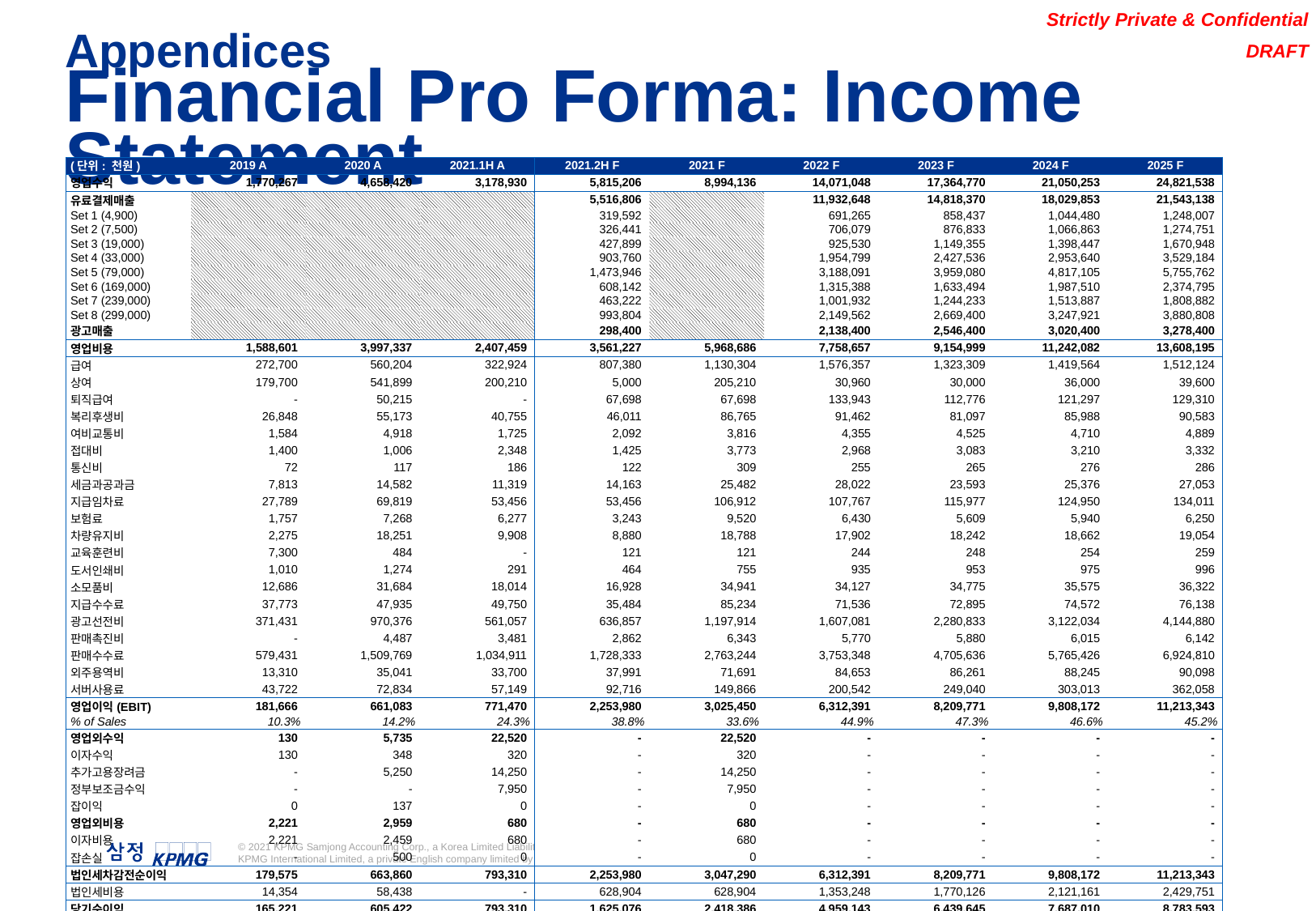

Appendices
Financial Pro Forma: Income Statement
| (단위: 천원) | 2019 A | 2020 A | 2021.1H A | 2021.2H F | 2021 F | 2022 F | 2023 F | 2024 F | 2025 F |
| --- | --- | --- | --- | --- | --- | --- | --- | --- | --- |
| 영업수익 | 1,770,267 | 4,658,420 | 3,178,930 | 5,815,206 | 8,994,136 | 14,071,048 | 17,364,770 | 21,050,253 | 24,821,538 |
| 유료결제매출 |  |  |  | 5,516,806 |  | 11,932,648 | 14,818,370 | 18,029,853 | 21,543,138 |
| Set 1 (4,900) |  |  |  | 319,592 |  | 691,265 | 858,437 | 1,044,480 | 1,248,007 |
| Set 2 (7,500) |  |  |  | 326,441 |  | 706,079 | 876,833 | 1,066,863 | 1,274,751 |
| Set 3 (19,000) |  |  |  | 427,899 |  | 925,530 | 1,149,355 | 1,398,447 | 1,670,948 |
| Set 4 (33,000) |  |  |  | 903,760 |  | 1,954,799 | 2,427,536 | 2,953,640 | 3,529,184 |
| Set 5 (79,000) |  |  |  | 1,473,946 |  | 3,188,091 | 3,959,080 | 4,817,105 | 5,755,762 |
| Set 6 (169,000) |  |  |  | 608,142 |  | 1,315,388 | 1,633,494 | 1,987,510 | 2,374,795 |
| Set 7 (239,000) |  |  |  | 463,222 |  | 1,001,932 | 1,244,233 | 1,513,887 | 1,808,882 |
| Set 8 (299,000) |  |  |  | 993,804 |  | 2,149,562 | 2,669,400 | 3,247,921 | 3,880,808 |
| 광고매출 |  |  |  | 298,400 |  | 2,138,400 | 2,546,400 | 3,020,400 | 3,278,400 |
| 영업비용 | 1,588,601 | 3,997,337 | 2,407,459 | 3,561,227 | 5,968,686 | 7,758,657 | 9,154,999 | 11,242,082 | 13,608,195 |
| 급여 | 272,700 | 560,204 | 322,924 | 807,380 | 1,130,304 | 1,576,357 | 1,323,309 | 1,419,564 | 1,512,124 |
| 상여 | 179,700 | 541,899 | 200,210 | 5,000 | 205,210 | 30,960 | 30,000 | 36,000 | 39,600 |
| 퇴직급여 | - | 50,215 | - | 67,698 | 67,698 | 133,943 | 112,776 | 121,297 | 129,310 |
| 복리후생비 | 26,848 | 55,173 | 40,755 | 46,011 | 86,765 | 91,462 | 81,097 | 85,988 | 90,583 |
| 여비교통비 | 1,584 | 4,918 | 1,725 | 2,092 | 3,816 | 4,355 | 4,525 | 4,710 | 4,889 |
| 접대비 | 1,400 | 1,006 | 2,348 | 1,425 | 3,773 | 2,968 | 3,083 | 3,210 | 3,332 |
| 통신비 | 72 | 117 | 186 | 122 | 309 | 255 | 265 | 276 | 286 |
| 세금과공과금 | 7,813 | 14,582 | 11,319 | 14,163 | 25,482 | 28,022 | 23,593 | 25,376 | 27,053 |
| 지급임차료 | 27,789 | 69,819 | 53,456 | 53,456 | 106,912 | 107,767 | 115,977 | 124,950 | 134,011 |
| 보험료 | 1,757 | 7,268 | 6,277 | 3,243 | 9,520 | 6,430 | 5,609 | 5,940 | 6,250 |
| 차량유지비 | 2,275 | 18,251 | 9,908 | 8,880 | 18,788 | 17,902 | 18,242 | 18,662 | 19,054 |
| 교육훈련비 | 7,300 | 484 | - | 121 | 121 | 244 | 248 | 254 | 259 |
| 도서인쇄비 | 1,010 | 1,274 | 291 | 464 | 755 | 935 | 953 | 975 | 996 |
| 소모품비 | 12,686 | 31,684 | 18,014 | 16,928 | 34,941 | 34,127 | 34,775 | 35,575 | 36,322 |
| 지급수수료 | 37,773 | 47,935 | 49,750 | 35,484 | 85,234 | 71,536 | 72,895 | 74,572 | 76,138 |
| 광고선전비 | 371,431 | 970,376 | 561,057 | 636,857 | 1,197,914 | 1,607,081 | 2,280,833 | 3,122,034 | 4,144,880 |
| 판매촉진비 | - | 4,487 | 3,481 | 2,862 | 6,343 | 5,770 | 5,880 | 6,015 | 6,142 |
| 판매수수료 | 579,431 | 1,509,769 | 1,034,911 | 1,728,333 | 2,763,244 | 3,753,348 | 4,705,636 | 5,765,426 | 6,924,810 |
| 외주용역비 | 13,310 | 35,041 | 33,700 | 37,991 | 71,691 | 84,653 | 86,261 | 88,245 | 90,098 |
| 서버사용료 | 43,722 | 72,834 | 57,149 | 92,716 | 149,866 | 200,542 | 249,040 | 303,013 | 362,058 |
| 영업이익(EBIT) | 181,666 | 661,083 | 771,470 | 2,253,980 | 3,025,450 | 6,312,391 | 8,209,771 | 9,808,172 | 11,213,343 |
| % of Sales | 10.3% | 14.2% | 24.3% | 38.8% | 33.6% | 44.9% | 47.3% | 46.6% | 45.2% |
| 영업외수익 | 130 | 5,735 | 22,520 | - | 22,520 | - | - | - | - |
| 이자수익 | 130 | 348 | 320 | - | 320 | - | - | - | - |
| 추가고용장려금 | - | 5,250 | 14,250 | - | 14,250 | - | - | - | - |
| 정부보조금수익 | - | - | 7,950 | - | 7,950 | - | - | - | - |
| 잡이익 | 0 | 137 | 0 | - | 0 | - | - | - | - |
| 영업외비용 | 2,221 | 2,959 | 680 | - | 680 | - | - | - | - |
| 이자비용 | 2,221 | 2,459 | 680 | - | 680 | - | - | - | - |
| 잡손실 | - | 500 | 0 | - | 0 | - | - | - | - |
| 법인세차감전순이익 | 179,575 | 663,860 | 793,310 | 2,253,980 | 3,047,290 | 6,312,391 | 8,209,771 | 9,808,172 | 11,213,343 |
| 법인세비용 | 14,354 | 58,438 | - | 628,904 | 628,904 | 1,353,248 | 1,770,126 | 2,121,161 | 2,429,751 |
| 당기순이익 | 165,221 | 605,422 | 793,310 | 1,625,076 | 2,418,386 | 4,959,143 | 6,439,645 | 7,687,010 | 8,783,593 |
| % of Sales | 9.3% | 13.0% | 25.0% | 27.9% | 26.9% | 35.2% | 37.1% | 36.5% | 35.4% |